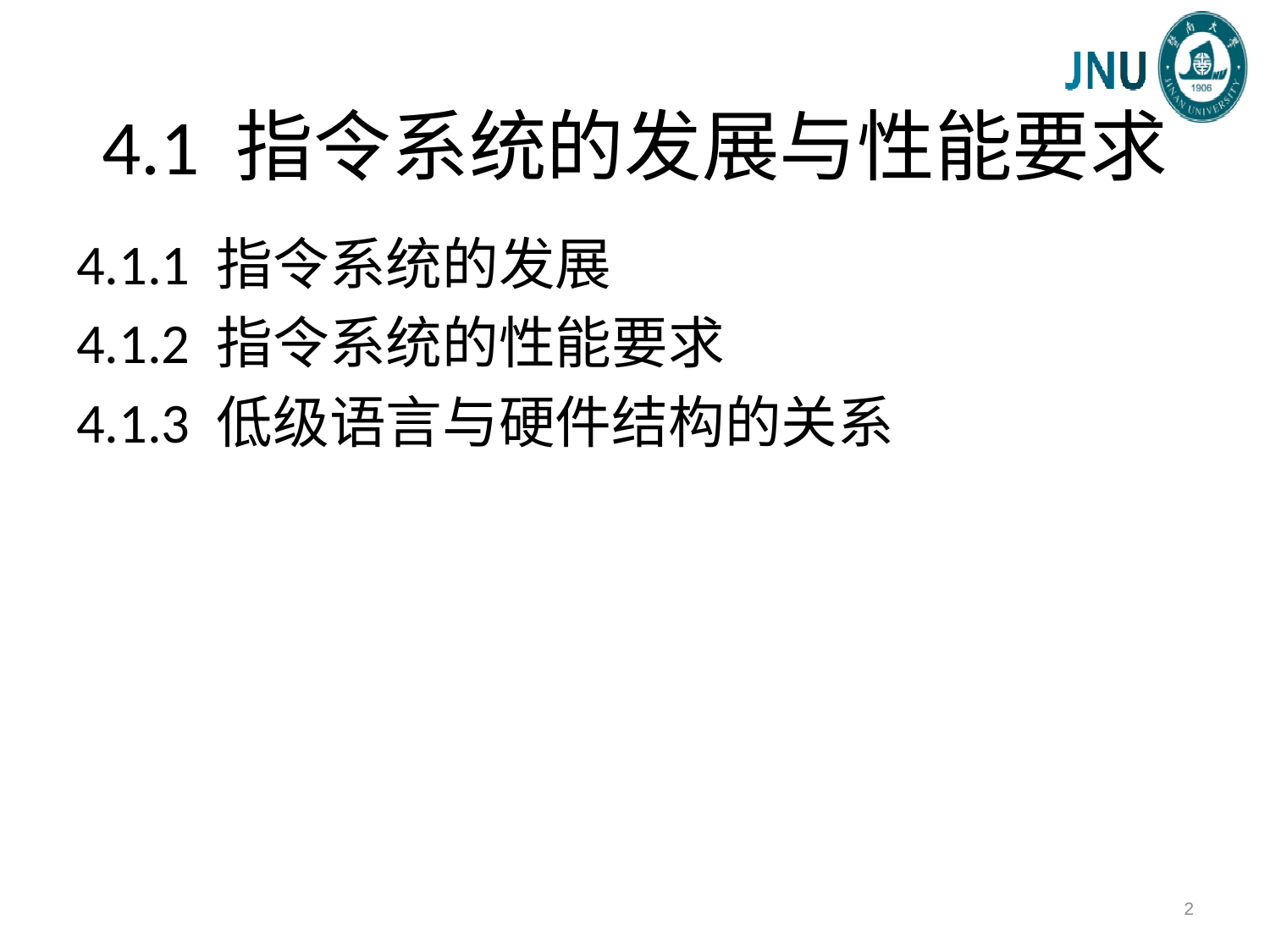

# 4.1 指令系统的发展与性能要求
4.1.1 指令系统的发展
4.1.2 指令系统的性能要求
4.1.3 低级语言与硬件结构的关系
2